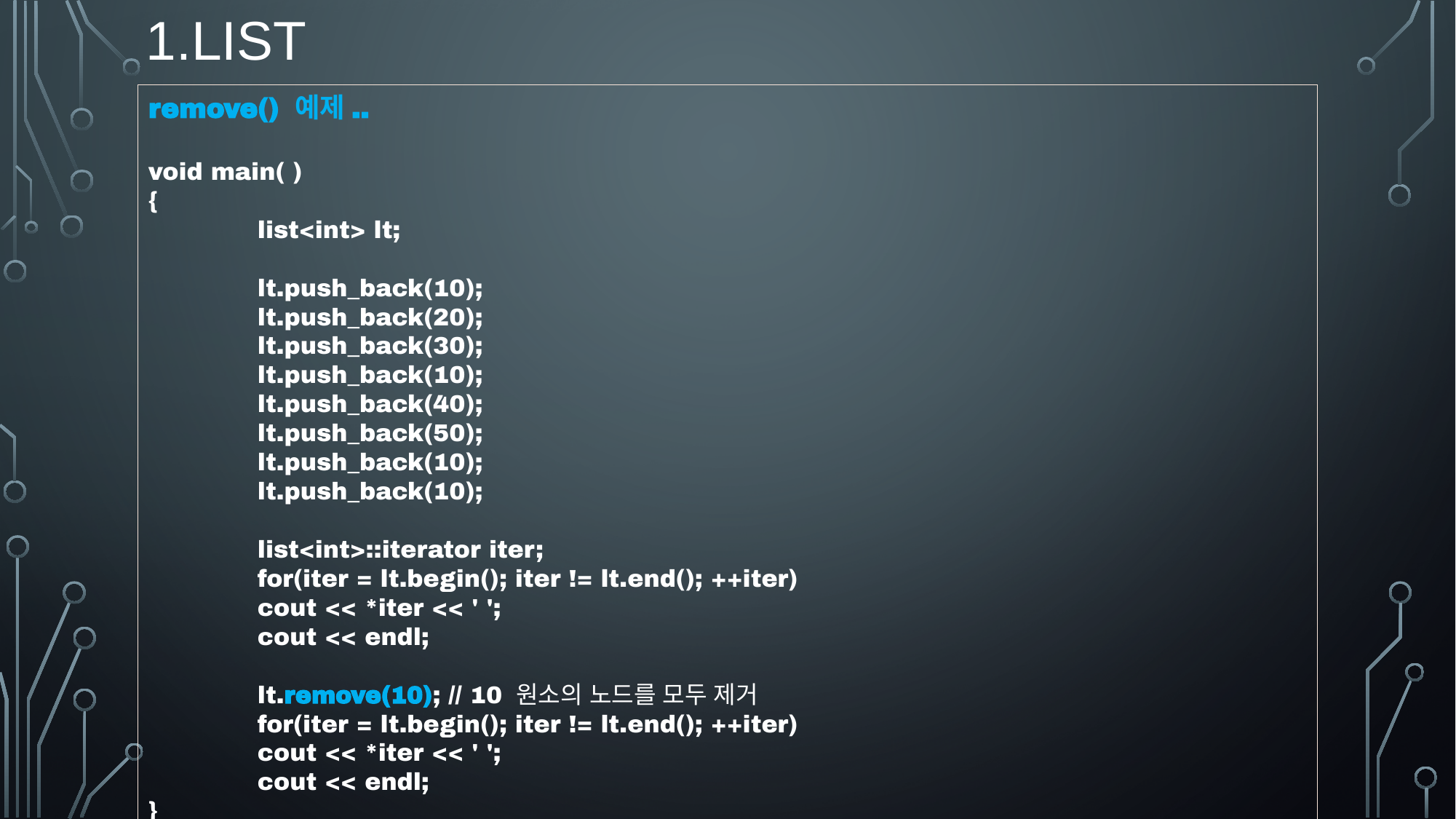

# 1.LIST
remove() 예제..

void main( )
{
    	list<int> lt;

    	lt.push_back(10);
    	lt.push_back(20);
    	lt.push_back(30);
    	lt.push_back(10);
    	lt.push_back(40);
    	lt.push_back(50);
    	lt.push_back(10);
    	lt.push_back(10);

    	list<int>::iterator iter;
    	for(iter = lt.begin(); iter != lt.end(); ++iter)
        	cout << *iter << ' ';
    	cout << endl;

   	lt.remove(10); // 10 원소의 노드를 모두 제거
    	for(iter = lt.begin(); iter != lt.end(); ++iter)
        	cout << *iter << ' ';
    	cout << endl;
}